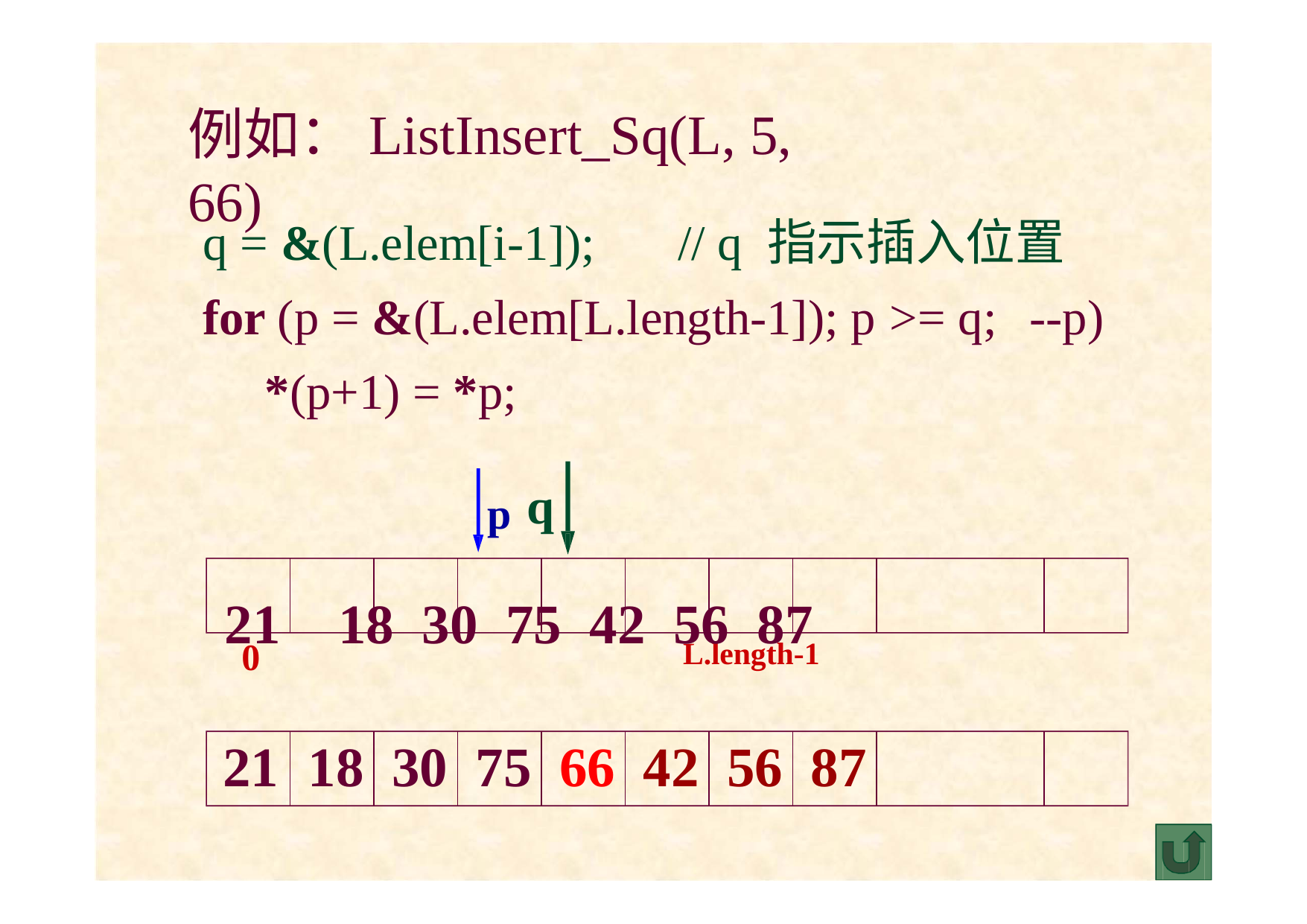

# 例如：ListInsert_Sq(L, 5, 66)
q = &(L.elem[i-1]);	// q 指示插入位置
for (p = &(L.elem[L.length-1]); p >= q;	--p)
*(p+1) = *p;
p q
21	18	30	75	42	56	87

p
p
p

0
L.length-1
21	18	30	75	66	42	56	87